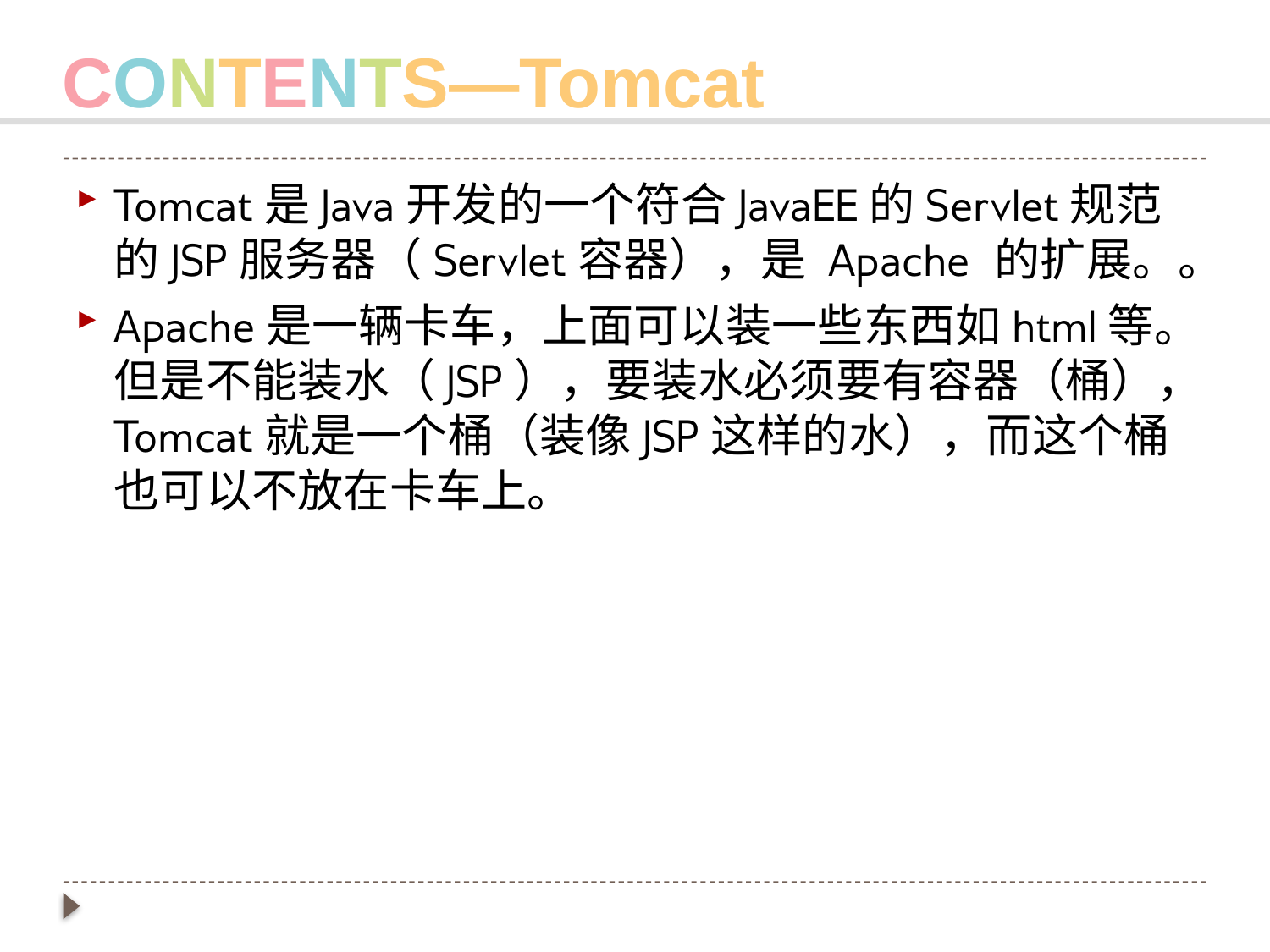

CONTENTS—Tomcat

Tomcat是Java开发的一个符合JavaEE的Servlet规范的JSP服务器（Servlet容器），是 Apache 的扩展。。
Apache是一辆卡车，上面可以装一些东西如html等。但是不能装水（JSP），要装水必须要有容器（桶），Tomcat就是一个桶（装像JSP这样的水），而这个桶也可以不放在卡车上。